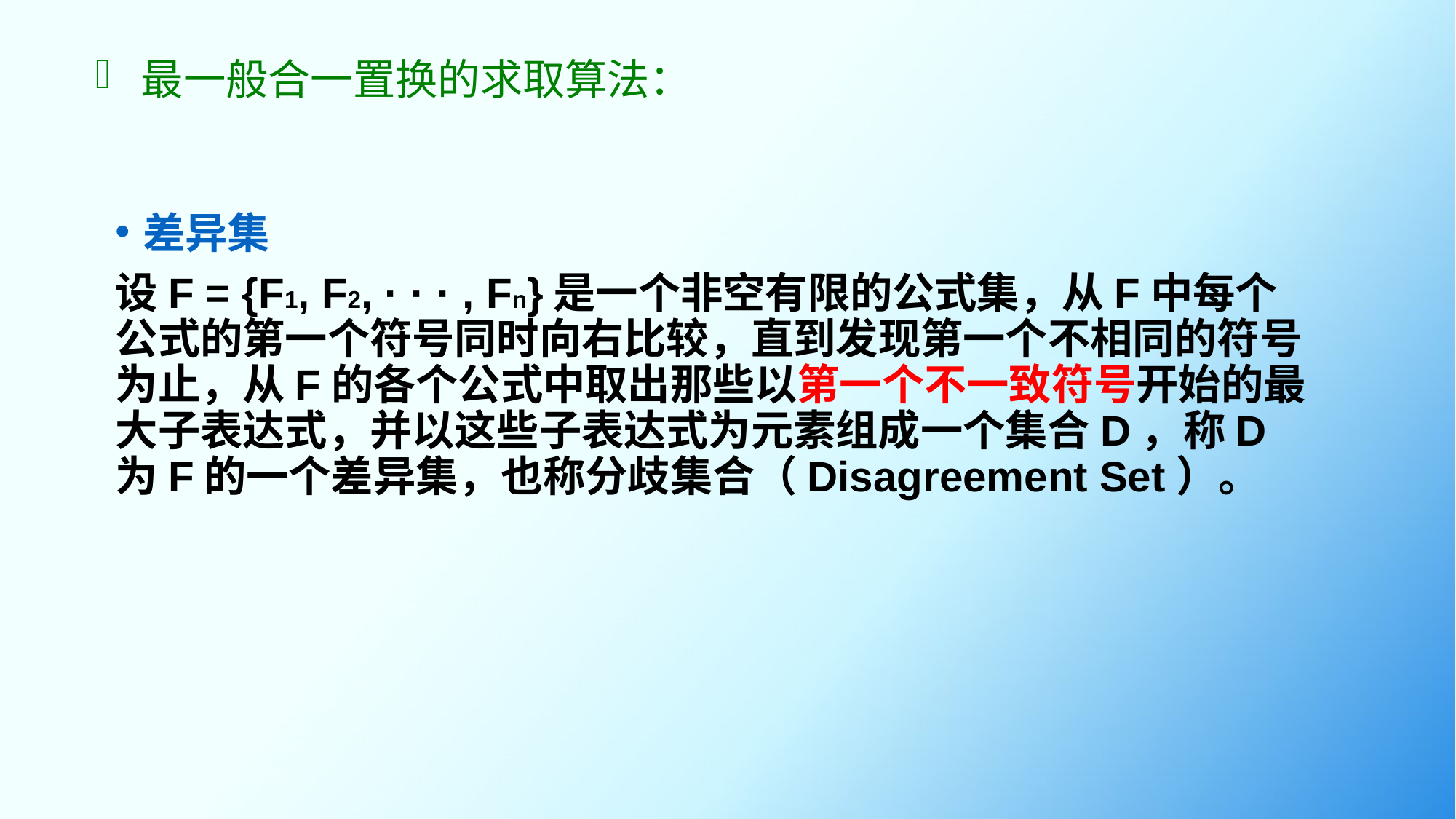

# 最一般合一置换的求取算法：
差异集
设F = {F1, F2, · · · , Fn}是一个非空有限的公式集，从F中每个公式的第一个符号同时向右比较，直到发现第一个不相同的符号为止，从F的各个公式中取出那些以第一个不一致符号开始的最大子表达式，并以这些子表达式为元素组成一个集合D，称D为F的一个差异集，也称分歧集合（Disagreement Set）。